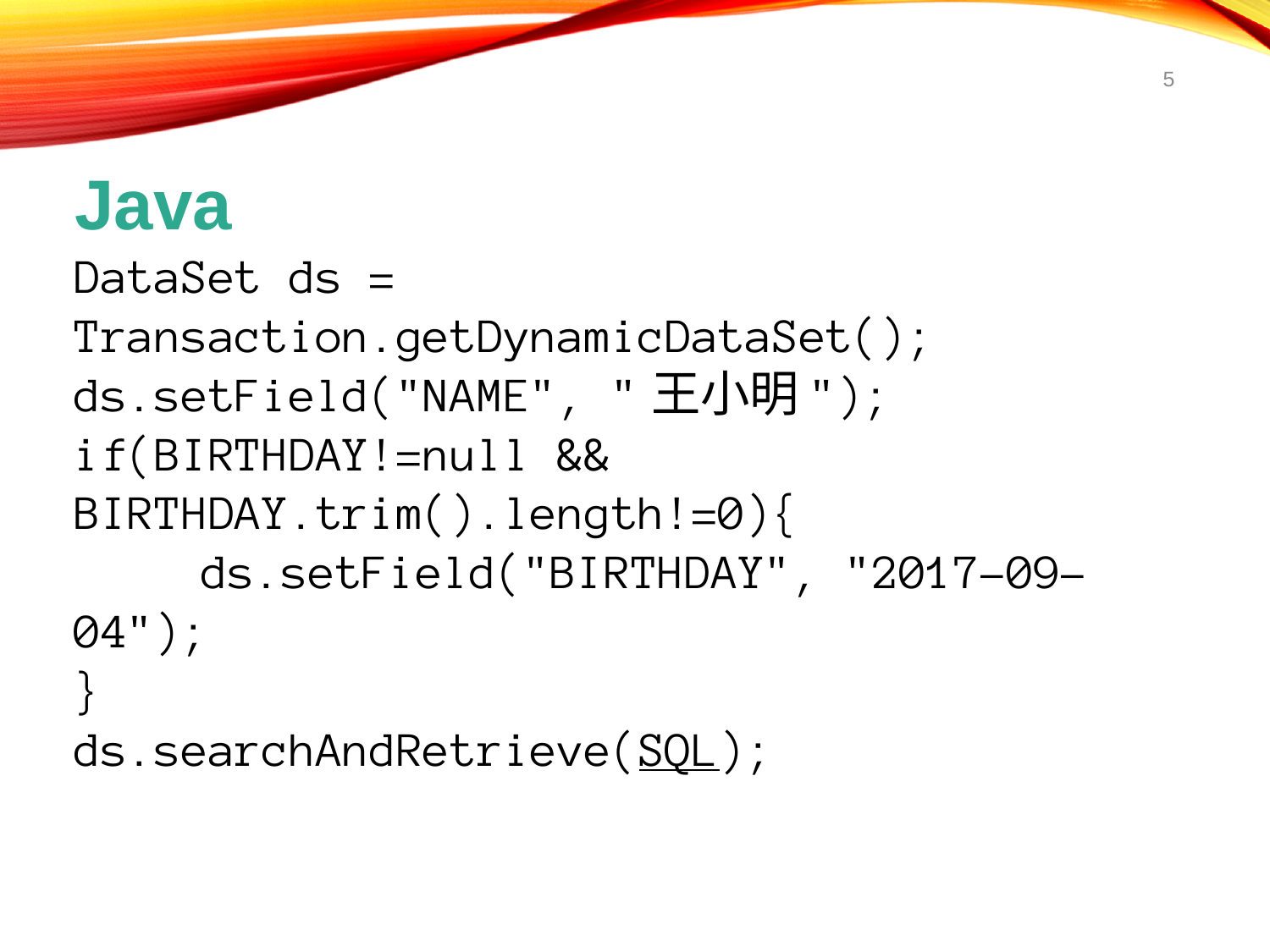

5
Java
DataSet ds = Transaction.getDynamicDataSet();
ds.setField("NAME", "王小明");
if(BIRTHDAY!=null && BIRTHDAY.trim().length!=0){
	ds.setField("BIRTHDAY", "2017-09-04");
}
ds.searchAndRetrieve(SQL);